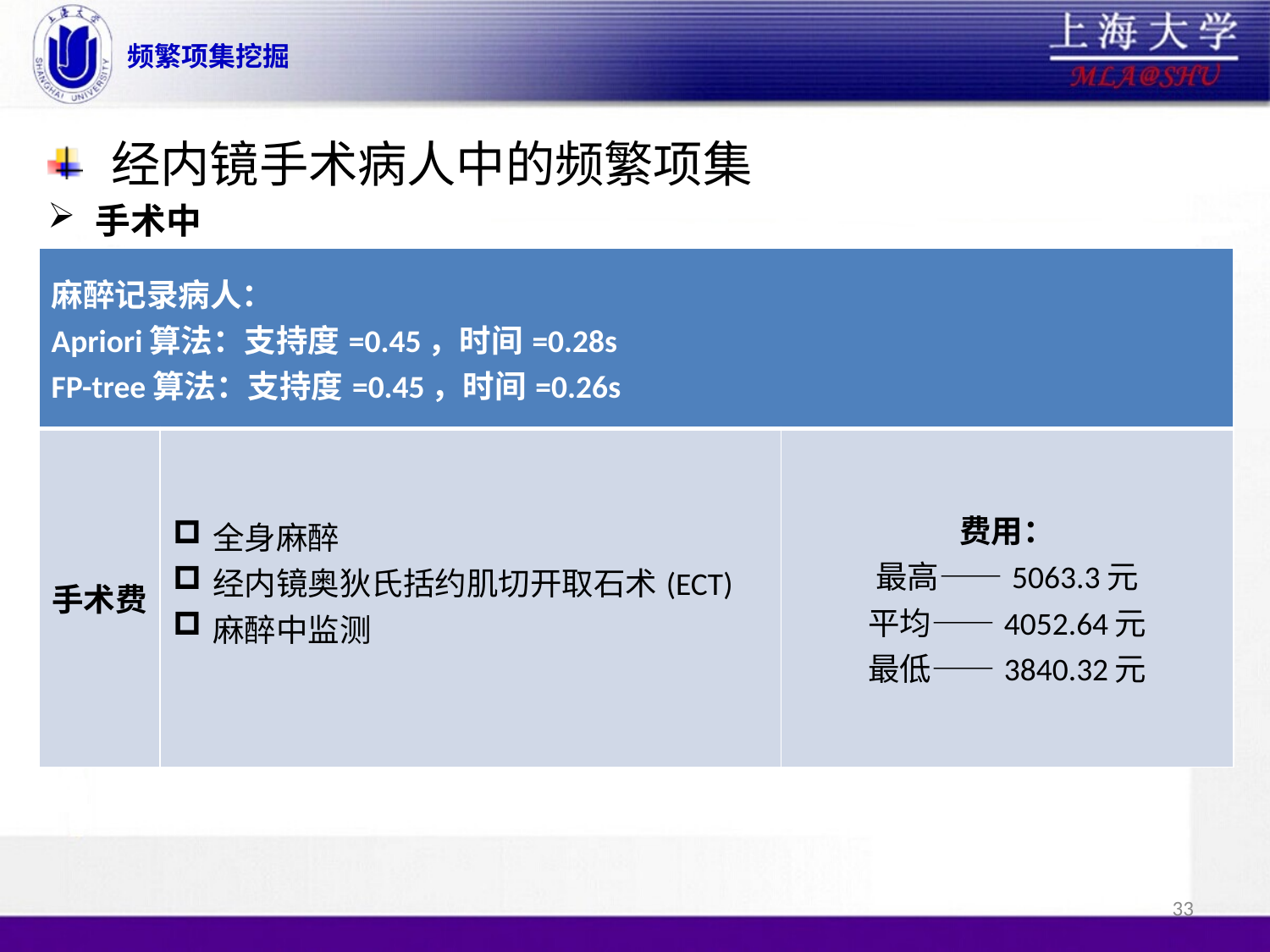

# 频繁项集挖掘
经内镜手术病人中的频繁项集
手术中
| 麻醉记录病人： Apriori算法：支持度=0.45，时间=0.28s FP-tree算法：支持度=0.45，时间=0.26s |  |  |
| --- | --- | --- |
| 手术费 | 全身麻醉 经内镜奥狄氏括约肌切开取石术(ECT) 麻醉中监测 | 费用： 最高——5063.3元 平均——4052.64元 最低——3840.32元 |
33